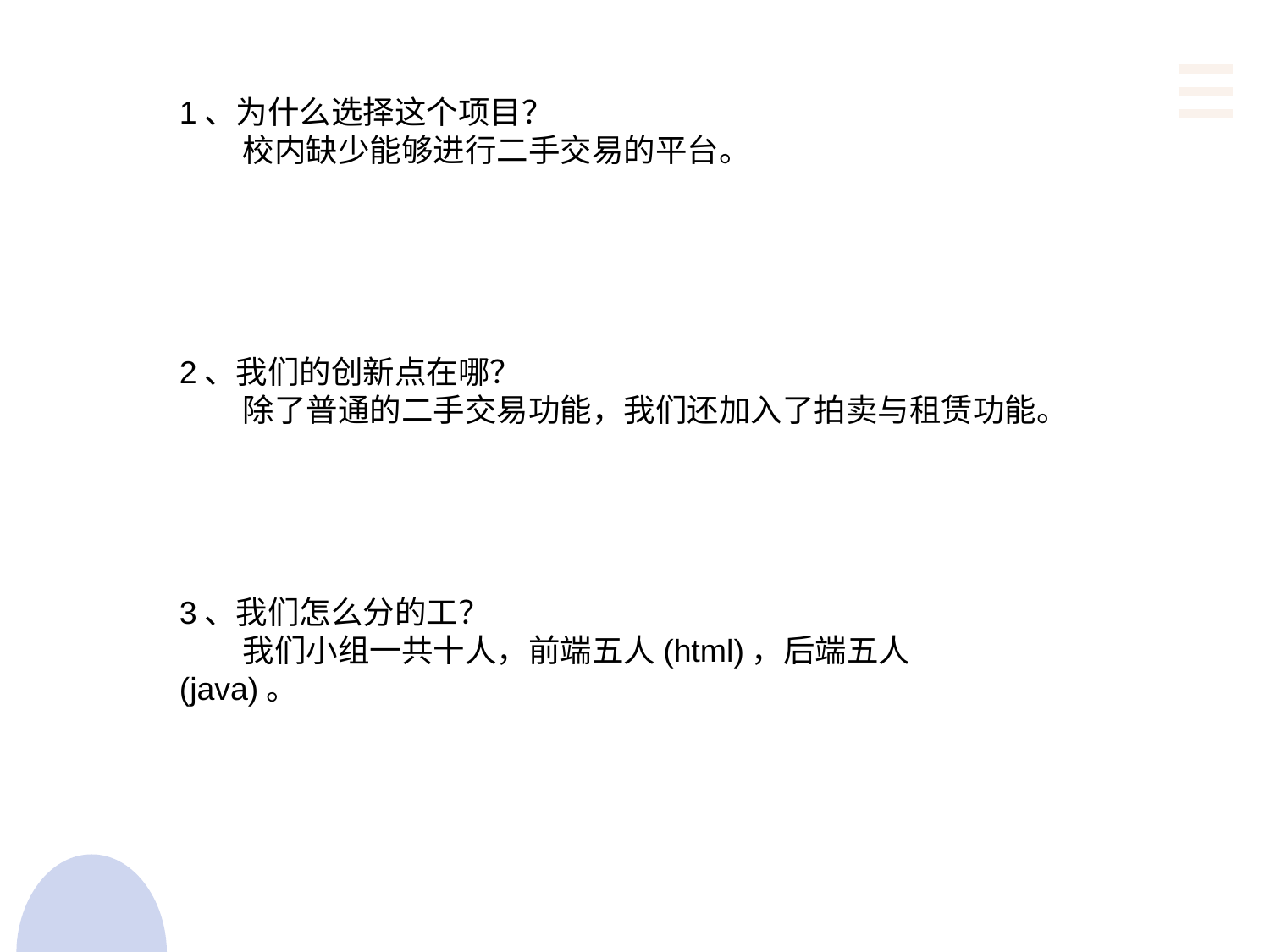

1、为什么选择这个项目？
校内缺少能够进行二手交易的平台。
2、我们的创新点在哪？
除了普通的二手交易功能，我们还加入了拍卖与租赁功能。

3、我们怎么分的工？
我们小组一共十人，前端五人(html)，后端五人(java)。